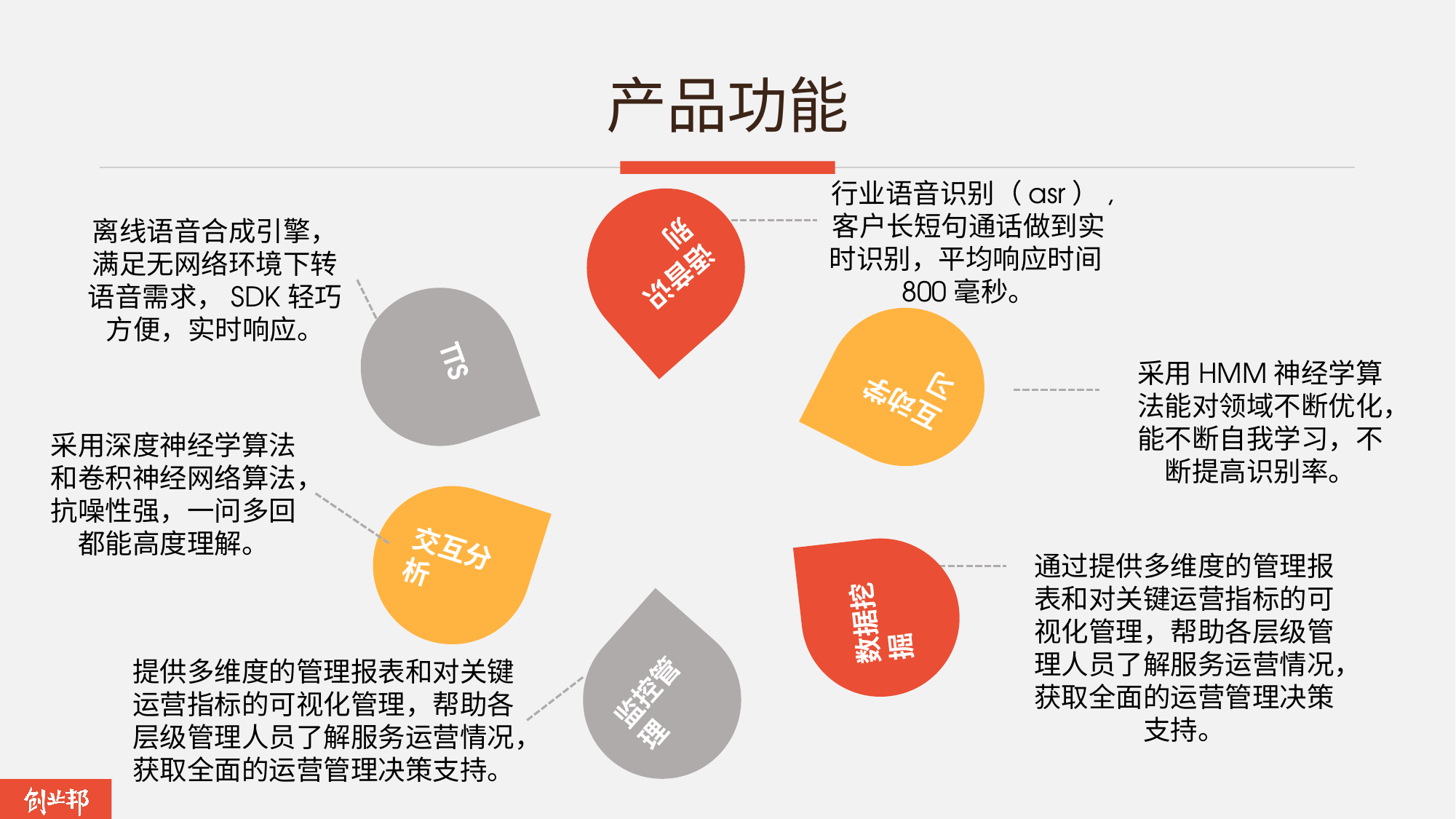

# 产品功能
行业语音识别（asr）,客户长短句通话做到实时识别，平均响应时间800毫秒。
语音识别
离线语音合成引擎，满足无网络环境下转语音需求，SDK轻巧方便，实时响应。
TTS

互动学习
采用HMM神经学算法能对领域不断优化，能不断自我学习，不断提高识别率。
采用深度神经学算法和卷积神经网络算法，抗噪性强，一问多回都能高度理解。
交互分析
数据挖掘
通过提供多维度的管理报表和对关键运营指标的可视化管理，帮助各层级管理人员了解服务运营情况，获取全面的运营管理决策支持。
监控管理
提供多维度的管理报表和对关键运营指标的可视化管理，帮助各层级管理人员了解服务运营情况，获取全面的运营管理决策支持。